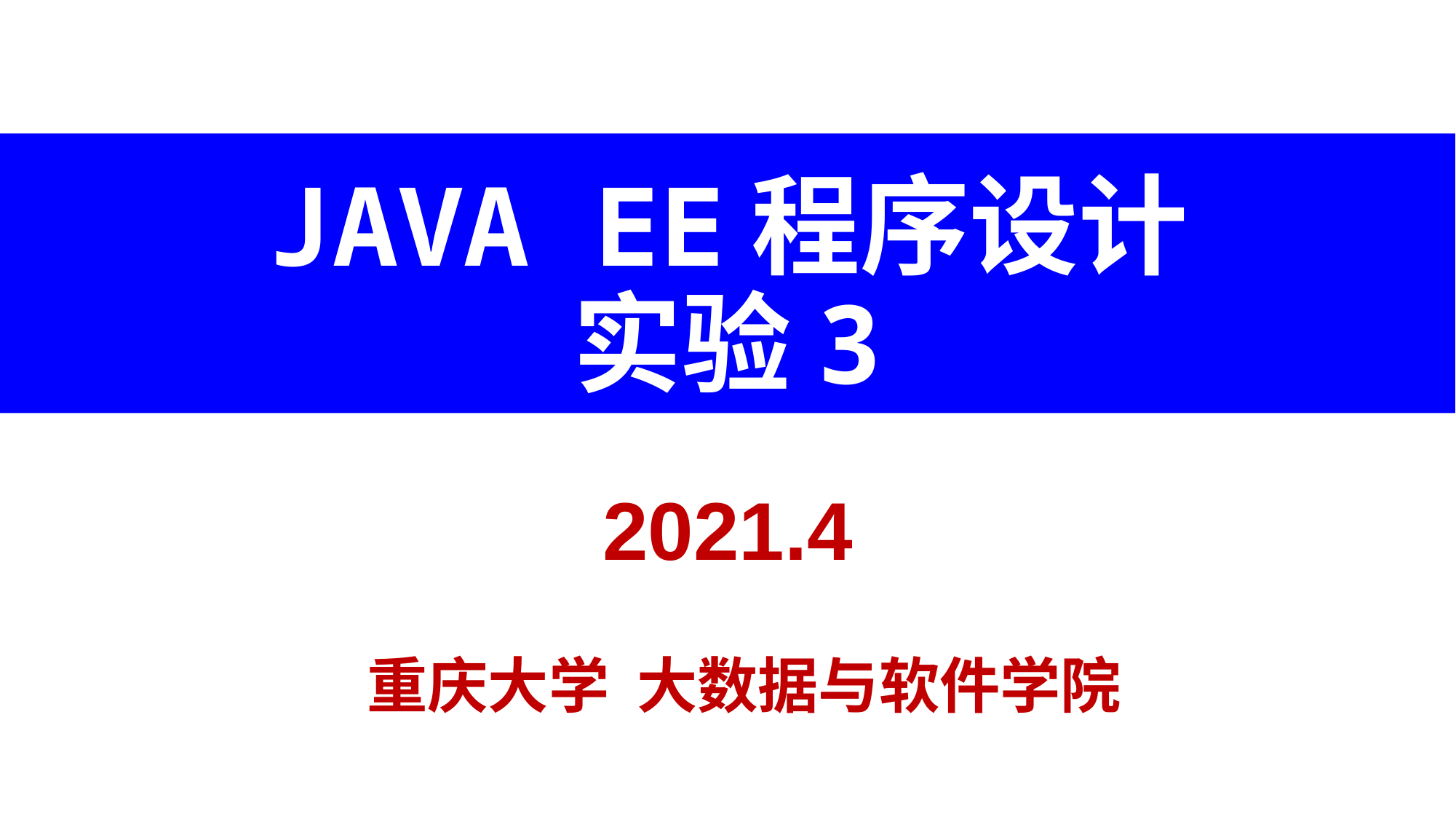

# JAVA EE程序设计 实验3
2021.4

重庆大学  大数据与软件学院